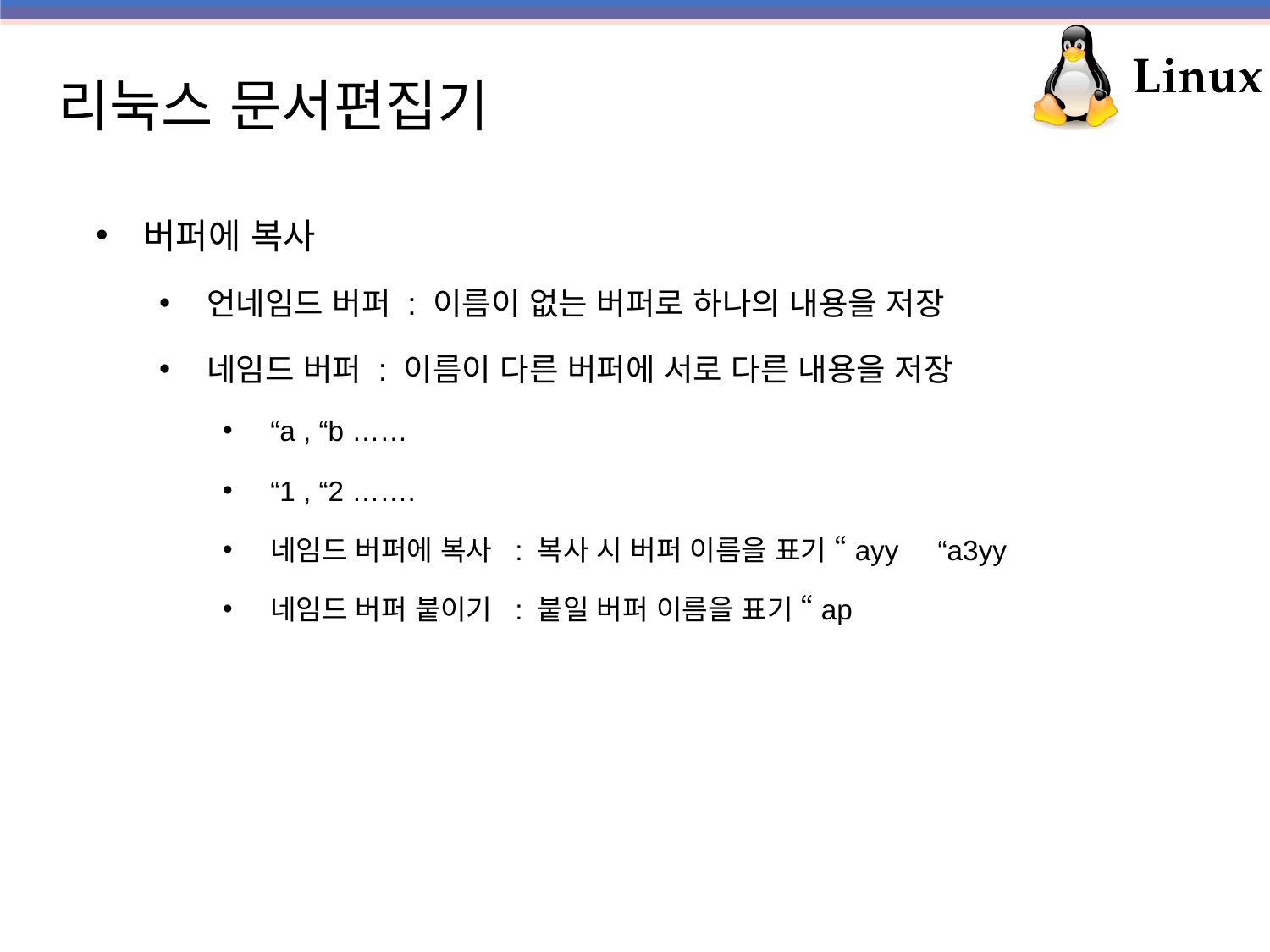

# 리눅스 문서편집기
버퍼에 복사
언네임드 버퍼 : 이름이 없는 버퍼로 하나의 내용을 저장
네임드 버퍼 : 이름이 다른 버퍼에 서로 다른 내용을 저장
“a , “b ……
“1 , “2 …….
네임드 버퍼에 복사  : 복사 시 버퍼 이름을 표기 “ayy     “a3yy
네임드 버퍼 붙이기  : 붙일 버퍼 이름을 표기 “ap